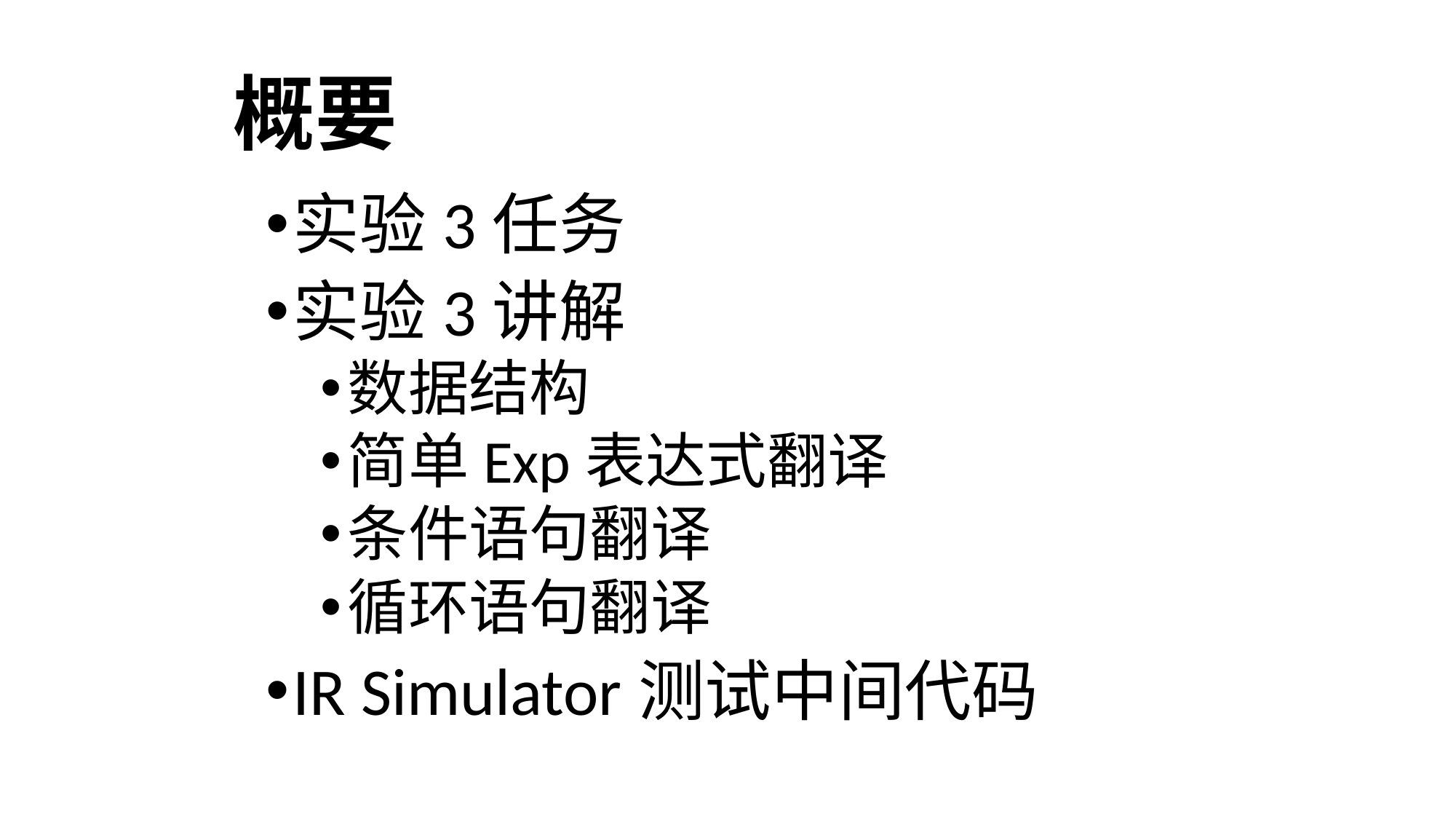

# 概要
实验3任务
实验3讲解
数据结构
简单Exp表达式翻译
条件语句翻译
循环语句翻译
IR Simulator测试中间代码